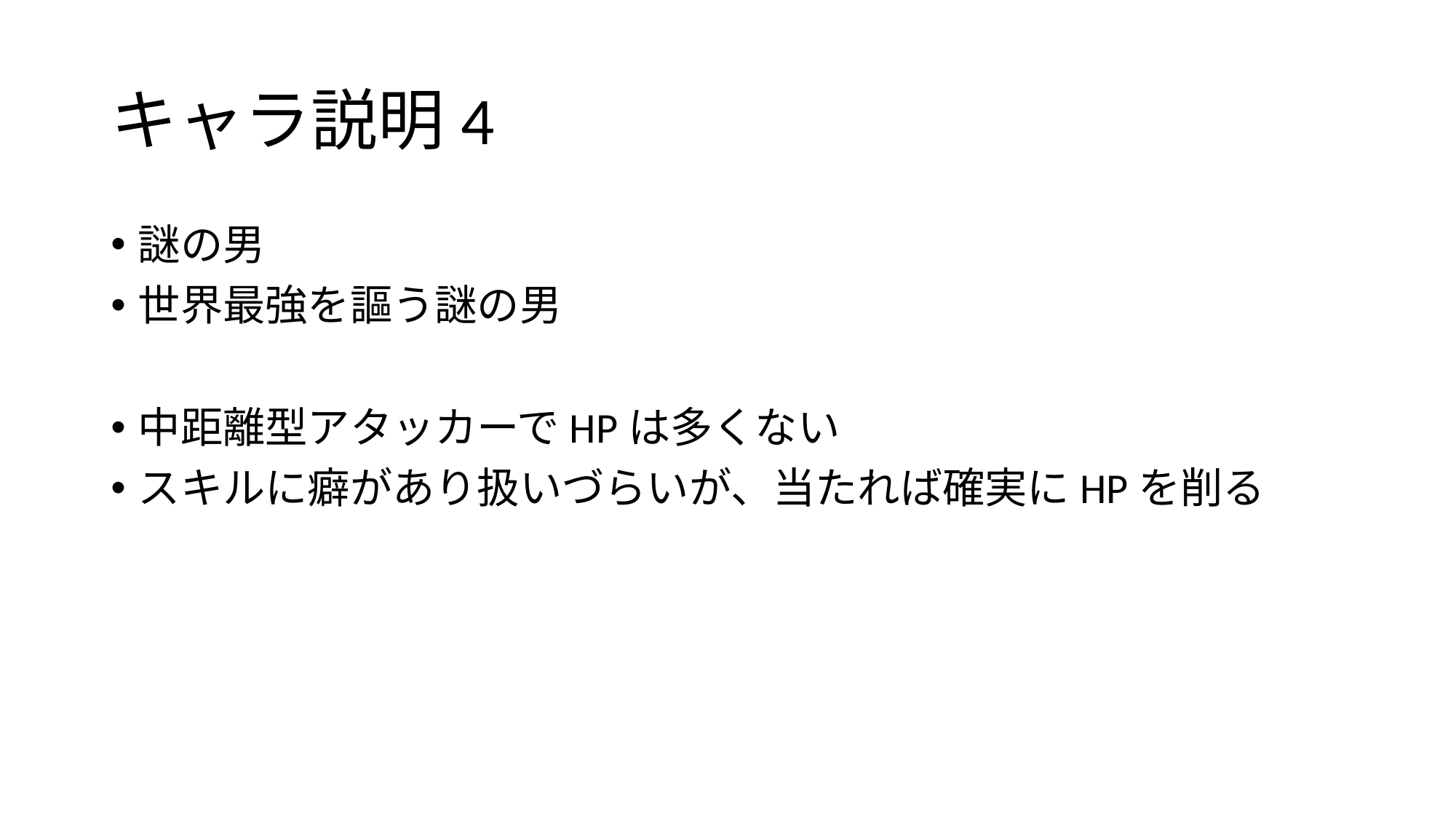

# キャラ説明4
謎の男
世界最強を謳う謎の男

中距離型アタッカーでHPは多くない
スキルに癖があり扱いづらいが、当たれば確実にHPを削る